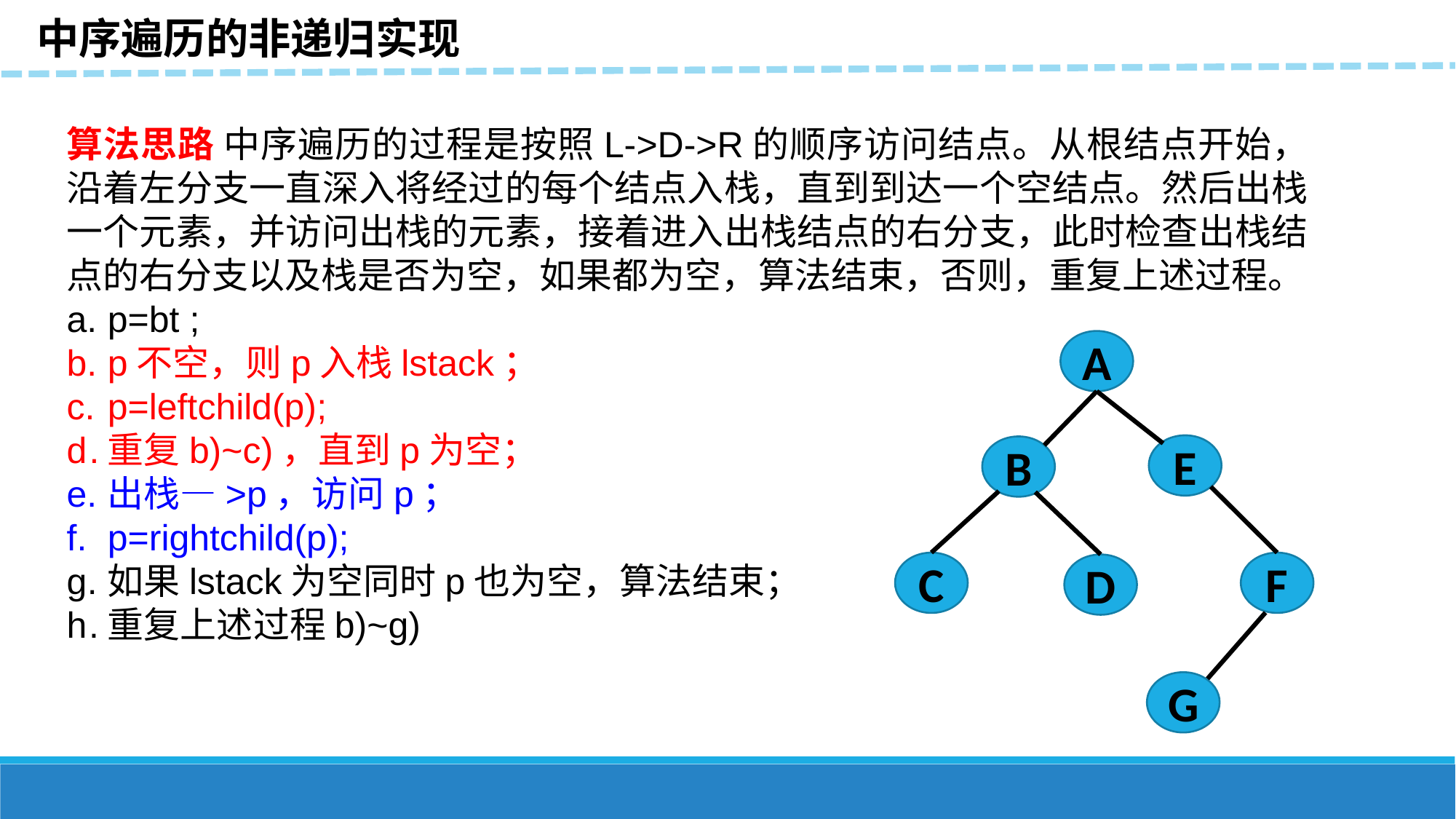

中序遍历的非递归实现
算法思路 中序遍历的过程是按照L->D->R的顺序访问结点。从根结点开始，沿着左分支一直深入将经过的每个结点入栈，直到到达一个空结点。然后出栈一个元素，并访问出栈的元素，接着进入出栈结点的右分支，此时检查出栈结点的右分支以及栈是否为空，如果都为空，算法结束，否则，重复上述过程。
p=bt ;
p不空，则p入栈lstack；
p=leftchild(p);
重复b)~c)，直到p为空；
出栈—>p，访问p；
p=rightchild(p);
如果lstack为空同时p也为空，算法结束；
重复上述过程b)~g)
A
E
B
C
F
D
G